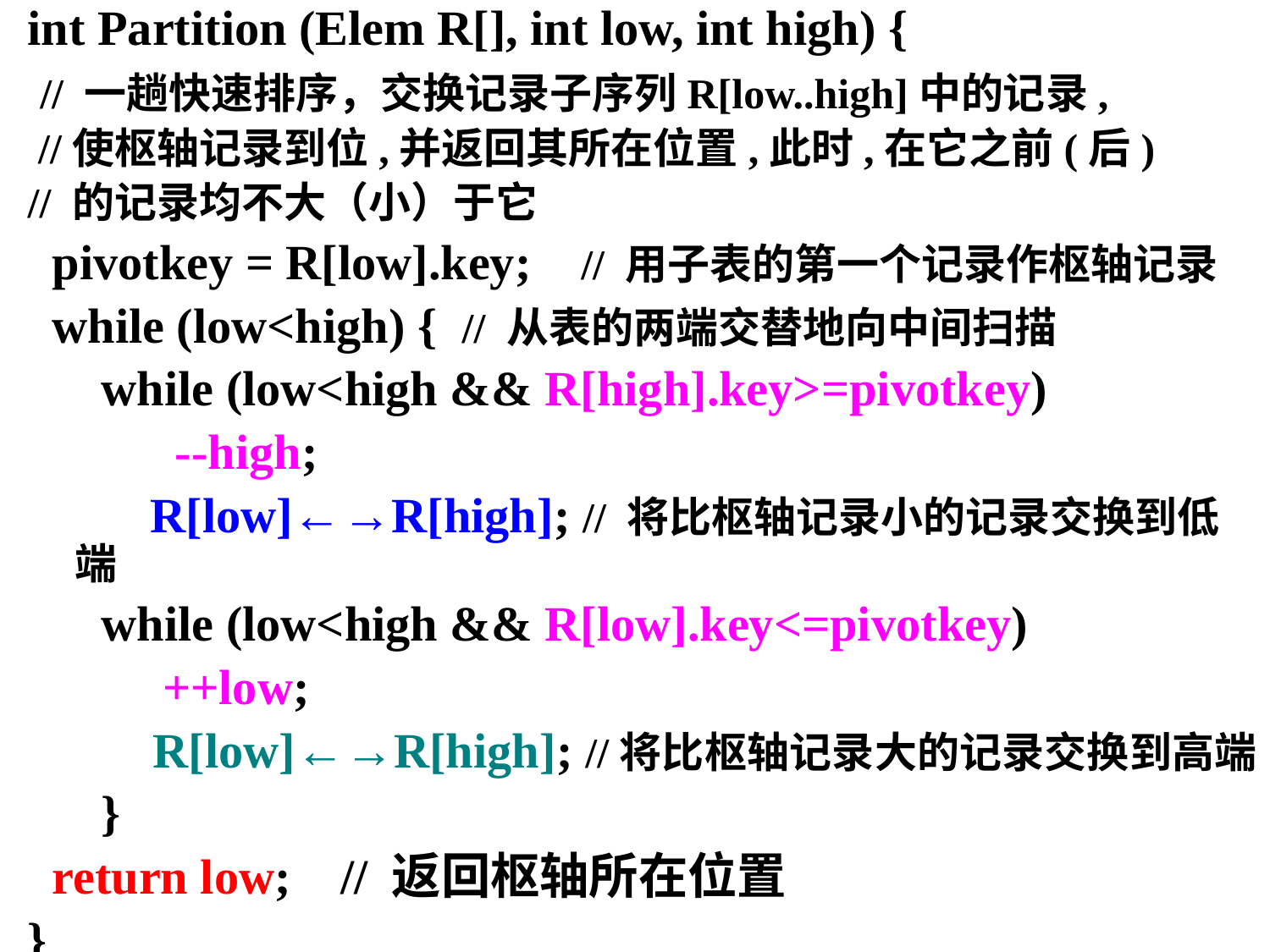

int Partition (Elem R[], int low, int high) {
 // 一趟快速排序，交换记录子序列R[low..high]中的记录,
 //使枢轴记录到位,并返回其所在位置,此时,在它之前(后)
// 的记录均不大（小）于它
  pivotkey = R[low].key;    // 用子表的第一个记录作枢轴记录
  while (low<high) {  // 从表的两端交替地向中间扫描
      while (low<high && R[high].key>=pivotkey)
            --high;
          R[low]←→R[high]; // 将比枢轴记录小的记录交换到低端
      while (low<high && R[low].key<=pivotkey)
           ++low;
          R[low]←→R[high]; //将比枢轴记录大的记录交换到高端
      }
  return low;    // 返回枢轴所在位置
}